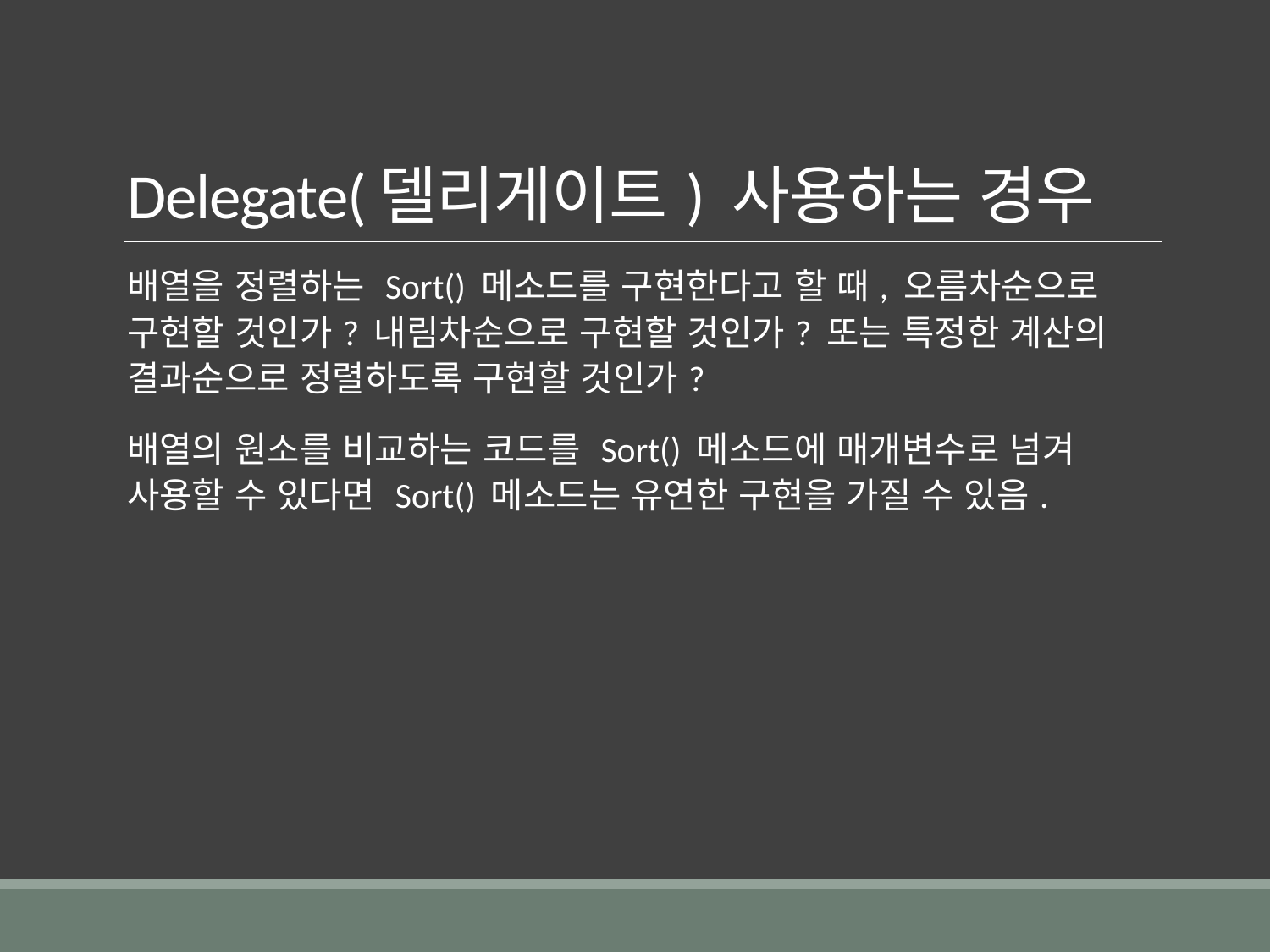

# Delegate(델리게이트) 사용하는 경우
배열을 정렬하는 Sort() 메소드를 구현한다고 할 때, 오름차순으로 구현할 것인가? 내림차순으로 구현할 것인가? 또는 특정한 계산의 결과순으로 정렬하도록 구현할 것인가?
배열의 원소를 비교하는 코드를 Sort() 메소드에 매개변수로 넘겨 사용할 수 있다면 Sort() 메소드는 유연한 구현을 가질 수 있음.